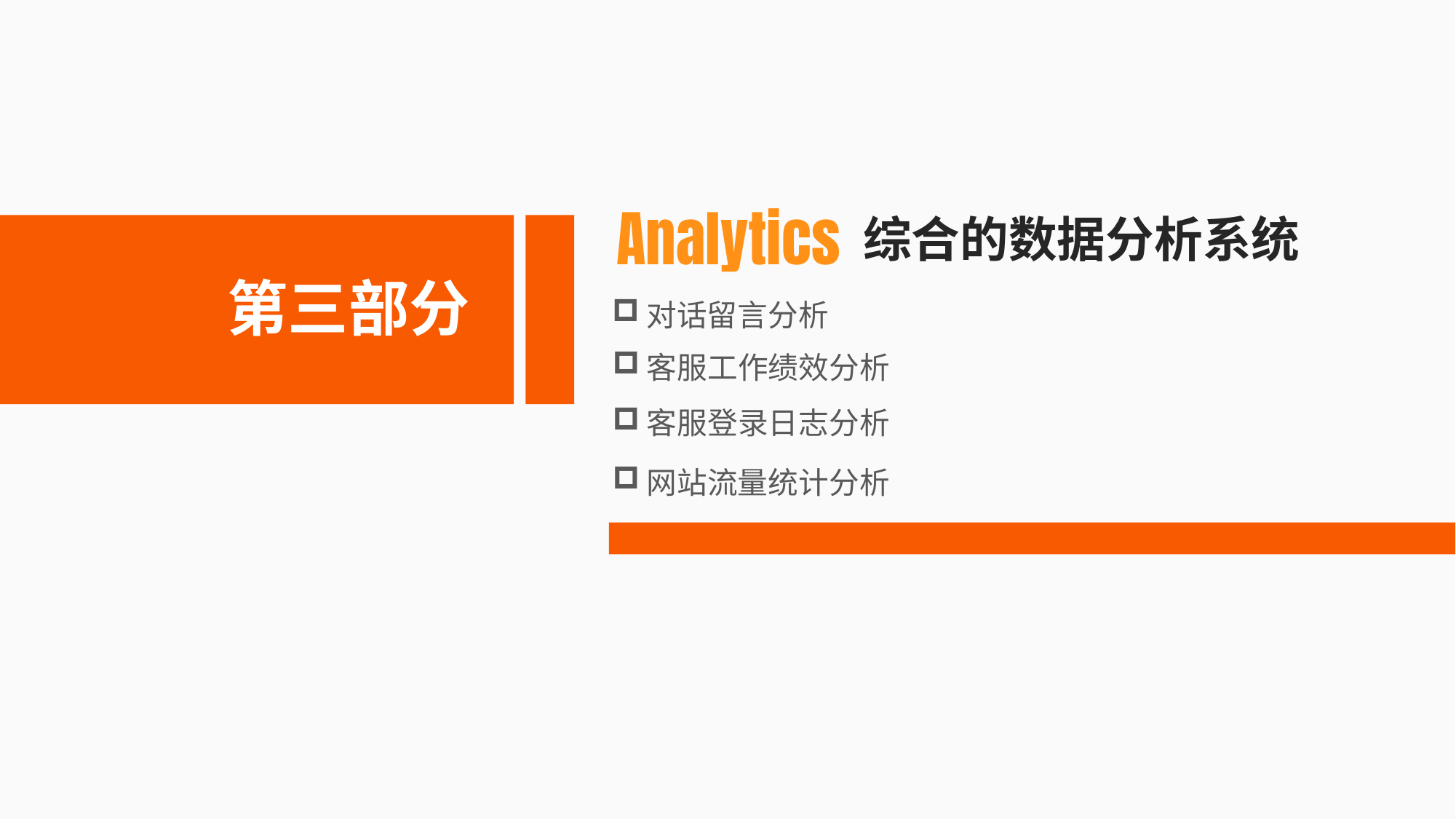

Analytics
综合的数据分析系统

第三部分
对话留言分析
客服工作绩效分析
客服登录日志分析
网站流量统计分析